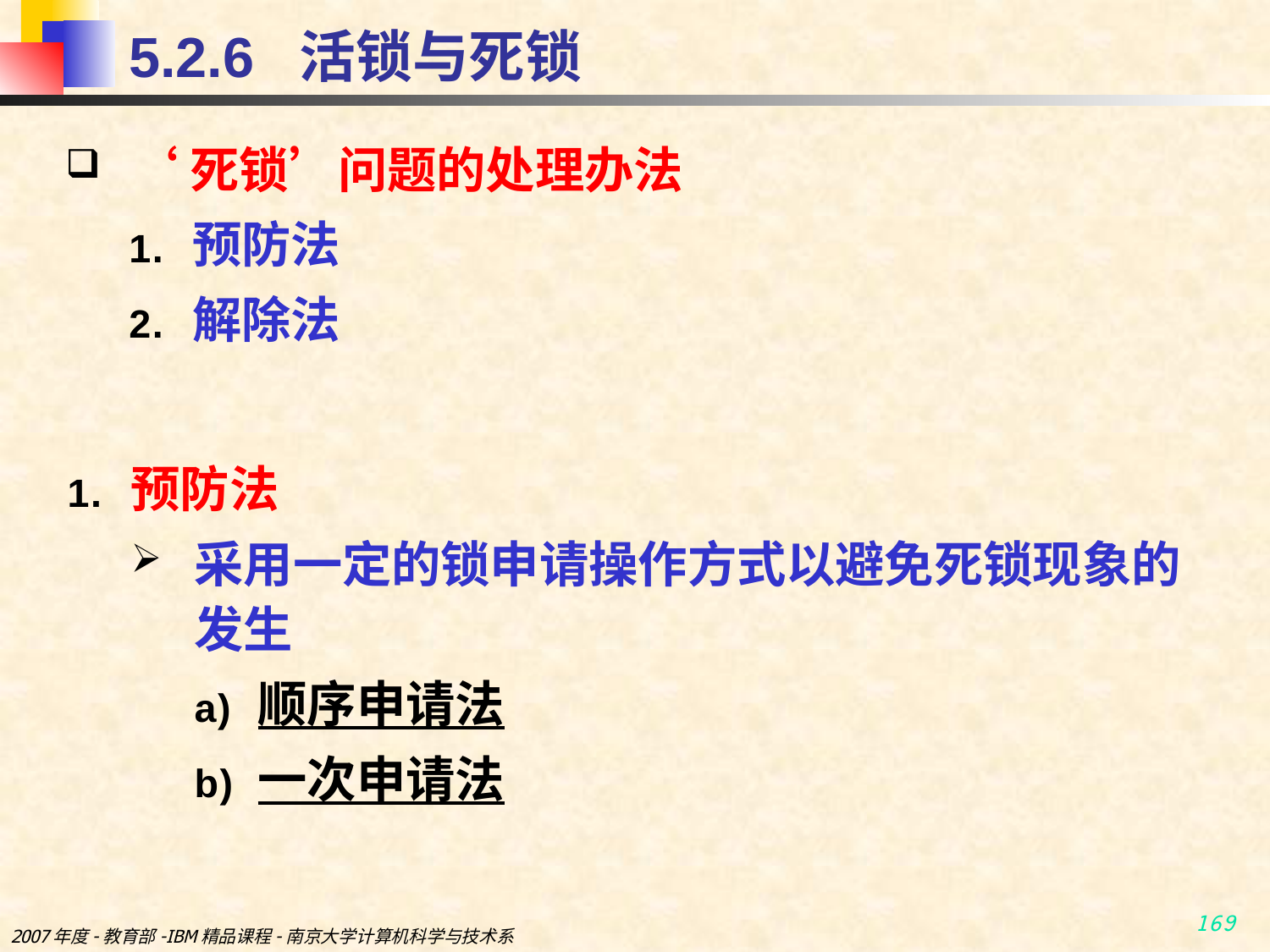

# 5.2.6  活锁与死锁
‘死锁’问题的处理办法
预防法
解除法
预防法
采用一定的锁申请操作方式以避免死锁现象的发生
顺序申请法
一次申请法
169